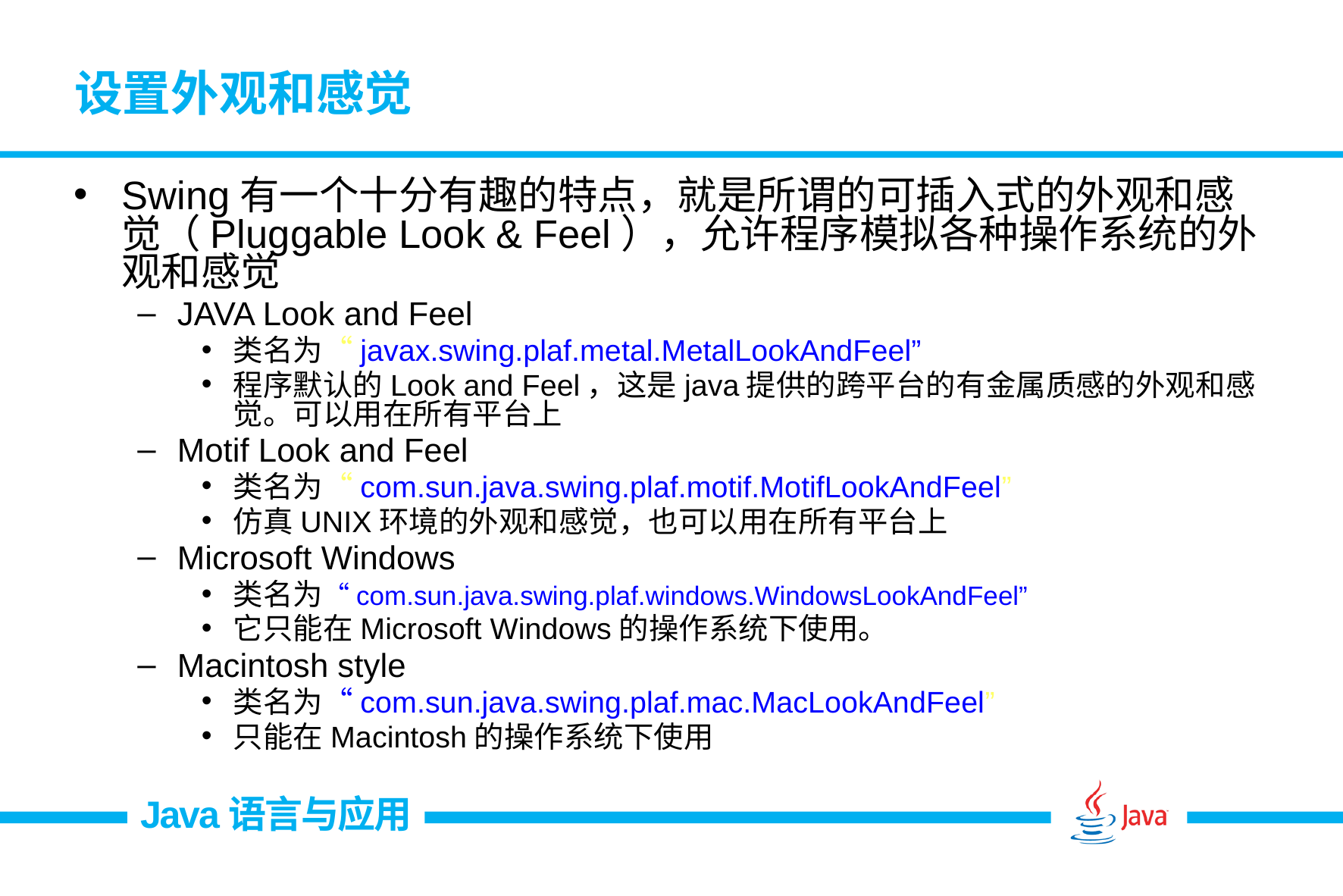

# 设置外观和感觉
Swing有一个十分有趣的特点，就是所谓的可插入式的外观和感觉（Pluggable Look & Feel），允许程序模拟各种操作系统的外观和感觉
JAVA Look and Feel
类名为“javax.swing.plaf.metal.MetalLookAndFeel”
程序默认的Look and Feel，这是java提供的跨平台的有金属质感的外观和感觉。可以用在所有平台上
Motif Look and Feel
类名为“com.sun.java.swing.plaf.motif.MotifLookAndFeel”
仿真UNIX环境的外观和感觉，也可以用在所有平台上
Microsoft Windows
类名为“com.sun.java.swing.plaf.windows.WindowsLookAndFeel”
它只能在Microsoft Windows的操作系统下使用。
Macintosh style
类名为“com.sun.java.swing.plaf.mac.MacLookAndFeel”
只能在Macintosh的操作系统下使用